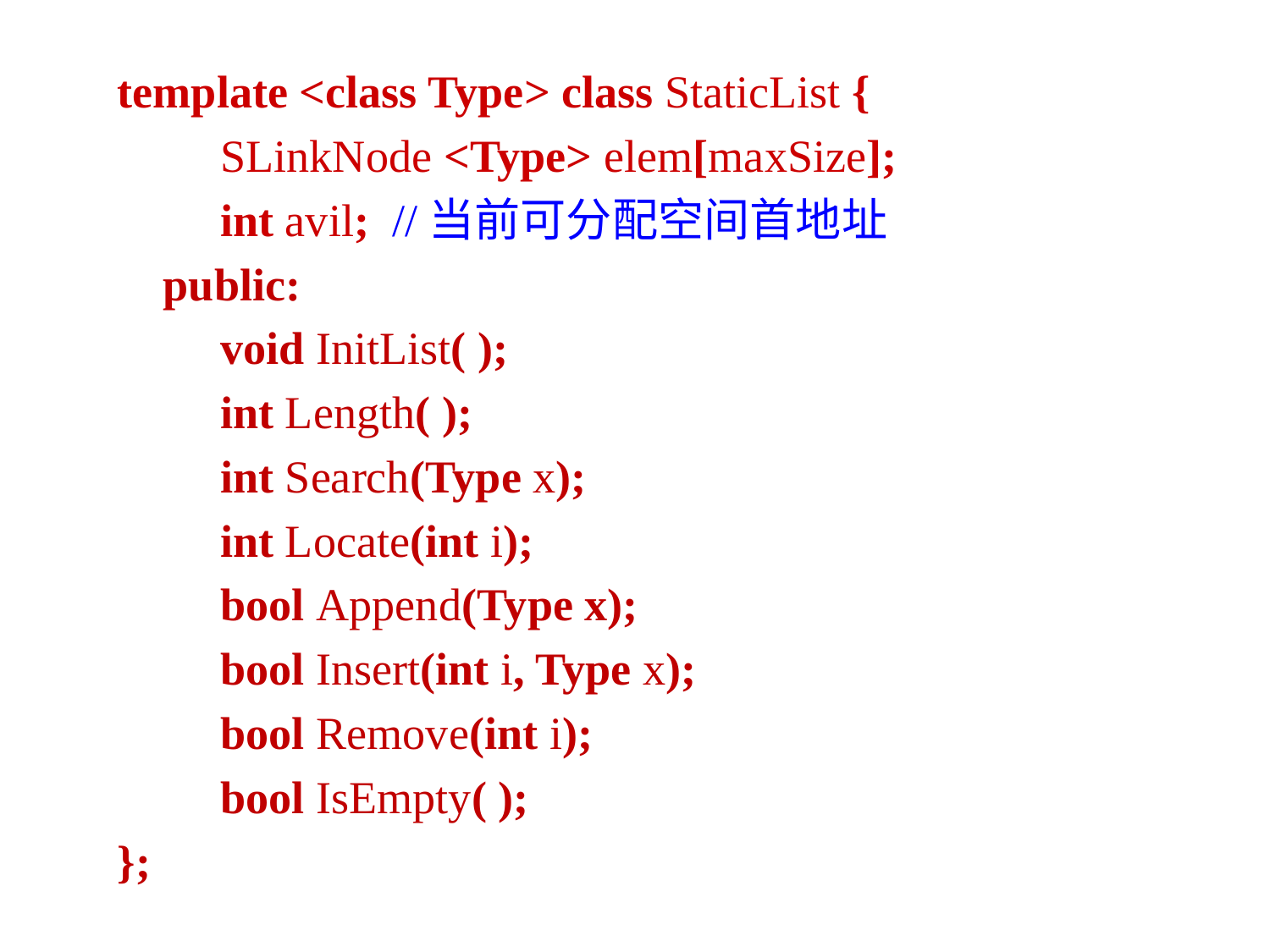

template <class Type> class StaticList {
         SLinkNode <Type> elem[maxSize];
         int avil;  //当前可分配空间首地址
    public:
         void InitList( );
         int Length( );
         int Search(Type x);
         int Locate(int i);
         bool Append(Type x);
         bool Insert(int i, Type x);
         bool Remove(int i);
         bool IsEmpty( );
};
198